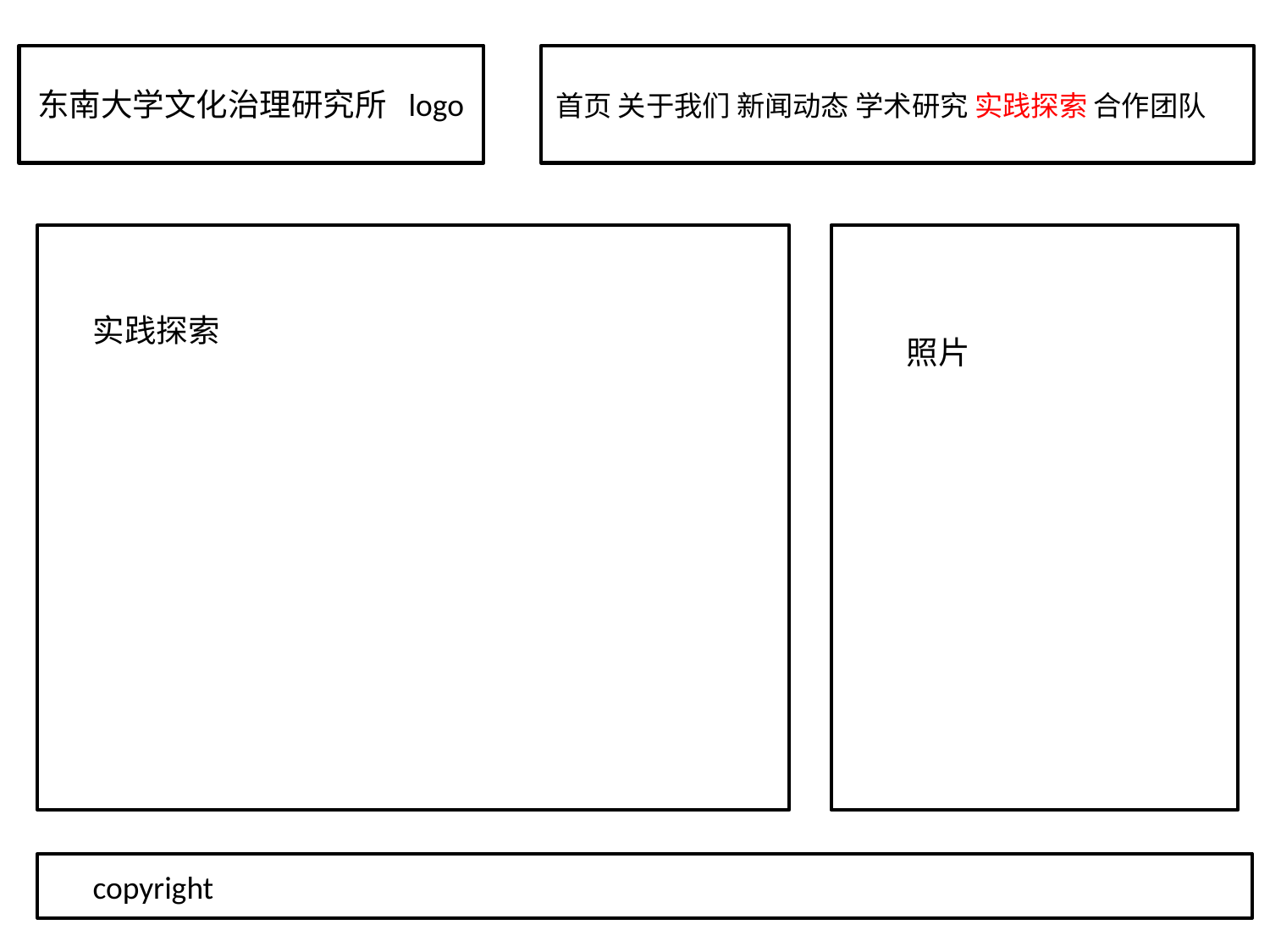

东南大学文化治理研究所  logo
首页 关于我们 新闻动态 学术研究 实践探索 合作团队

实践探索
照片

copyright